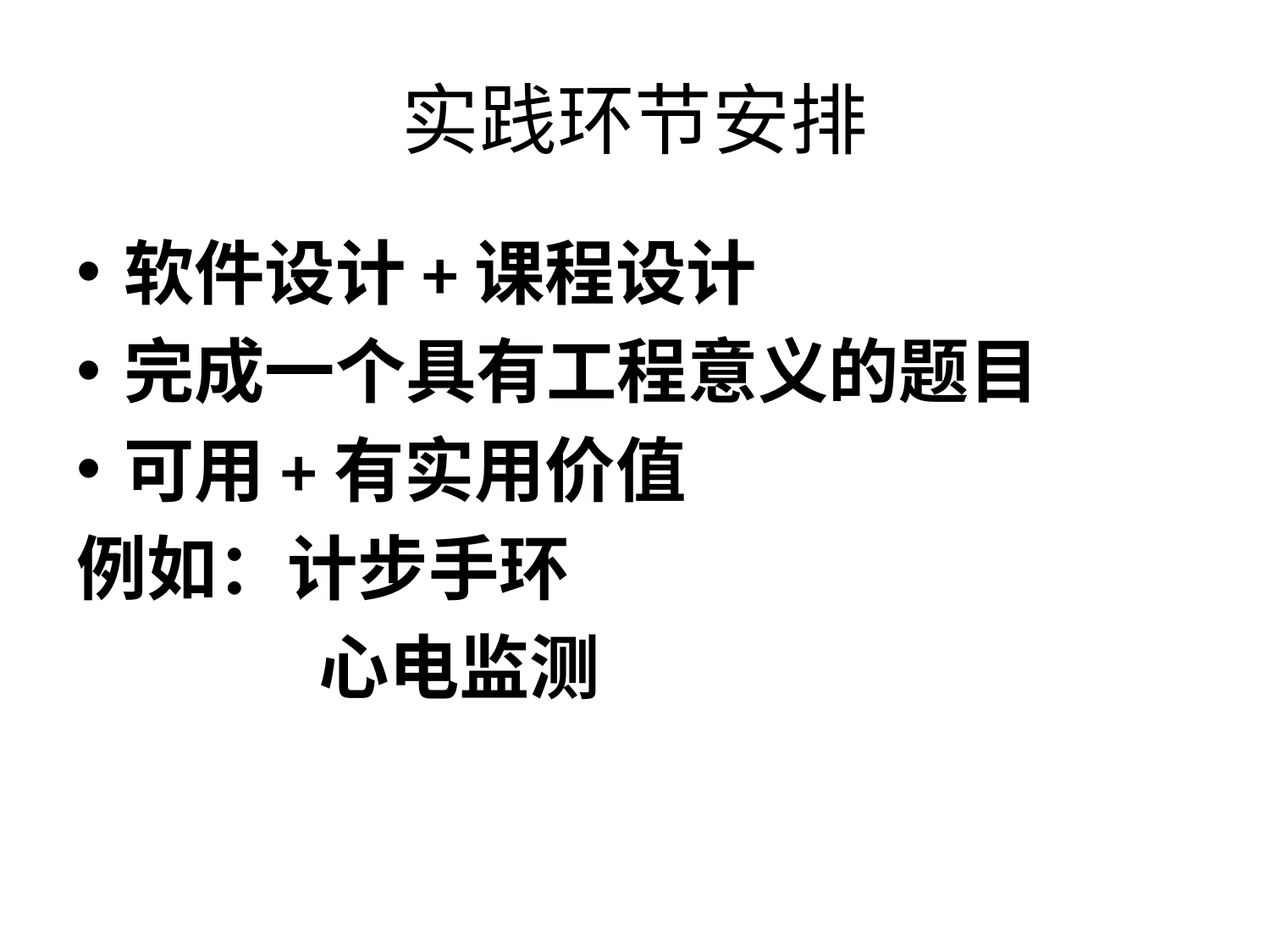

# 实践环节安排
软件设计+课程设计
完成一个具有工程意义的题目
可用+有实用价值
例如：计步手环
              心电监测